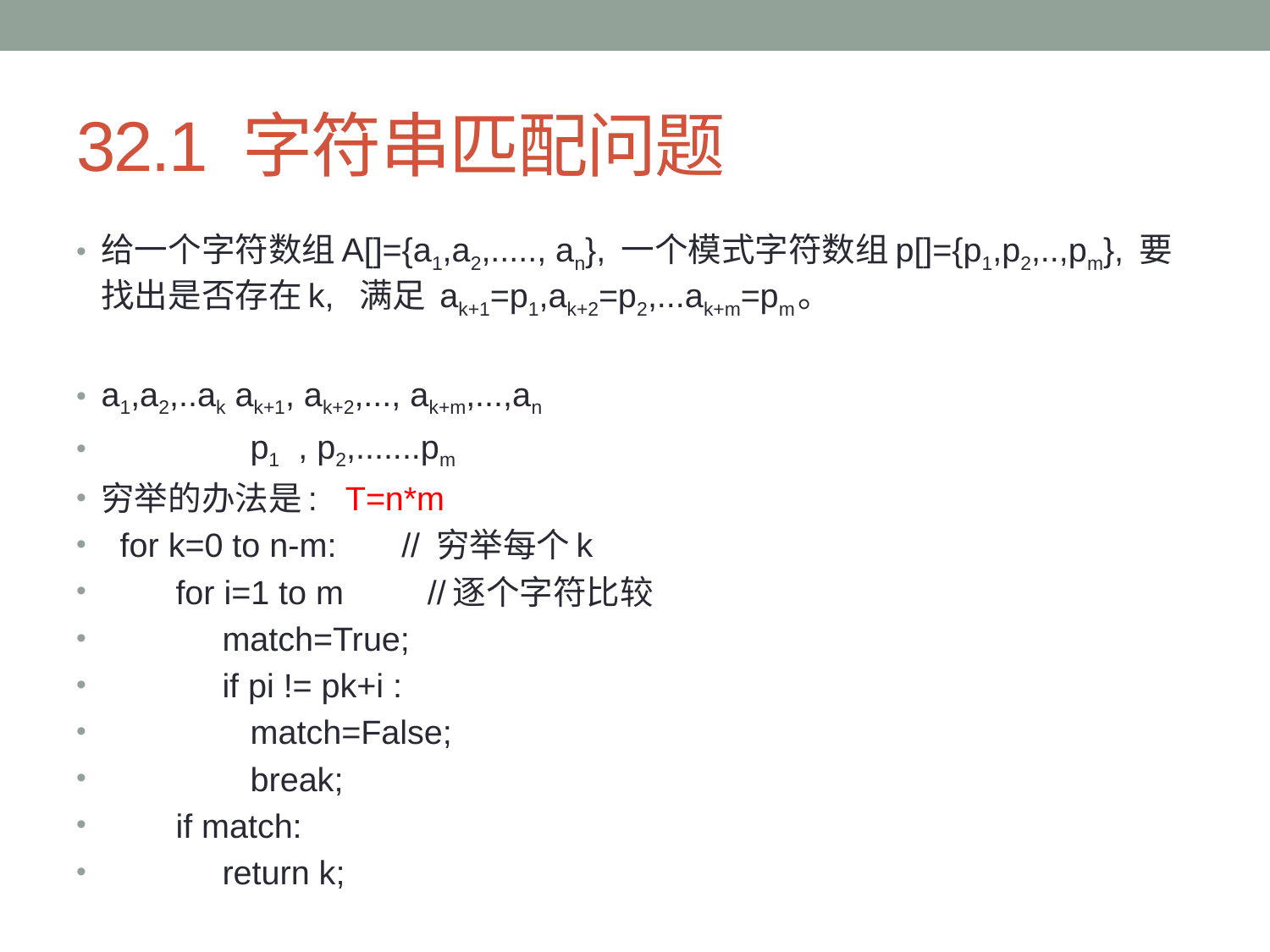

# 32.1 字符串匹配问题
给一个字符数组A[]={a1,a2,....., an}, 一个模式字符数组p[]={p1,p2,..,pm}, 要找出是否存在k,  满足 ak+1=p1,ak+2=p2,...ak+m=pm。

a1,a2,..ak ak+1, ak+2,..., ak+m,...,an
                p1  , p2,.......pm
穷举的办法是:   T=n*m
  for k=0 to n-m:       // 穷举每个k
        for i=1 to m         //逐个字符比较
             match=True;
             if pi != pk+i :
                match=False;
                break;
        if match:
             return k;